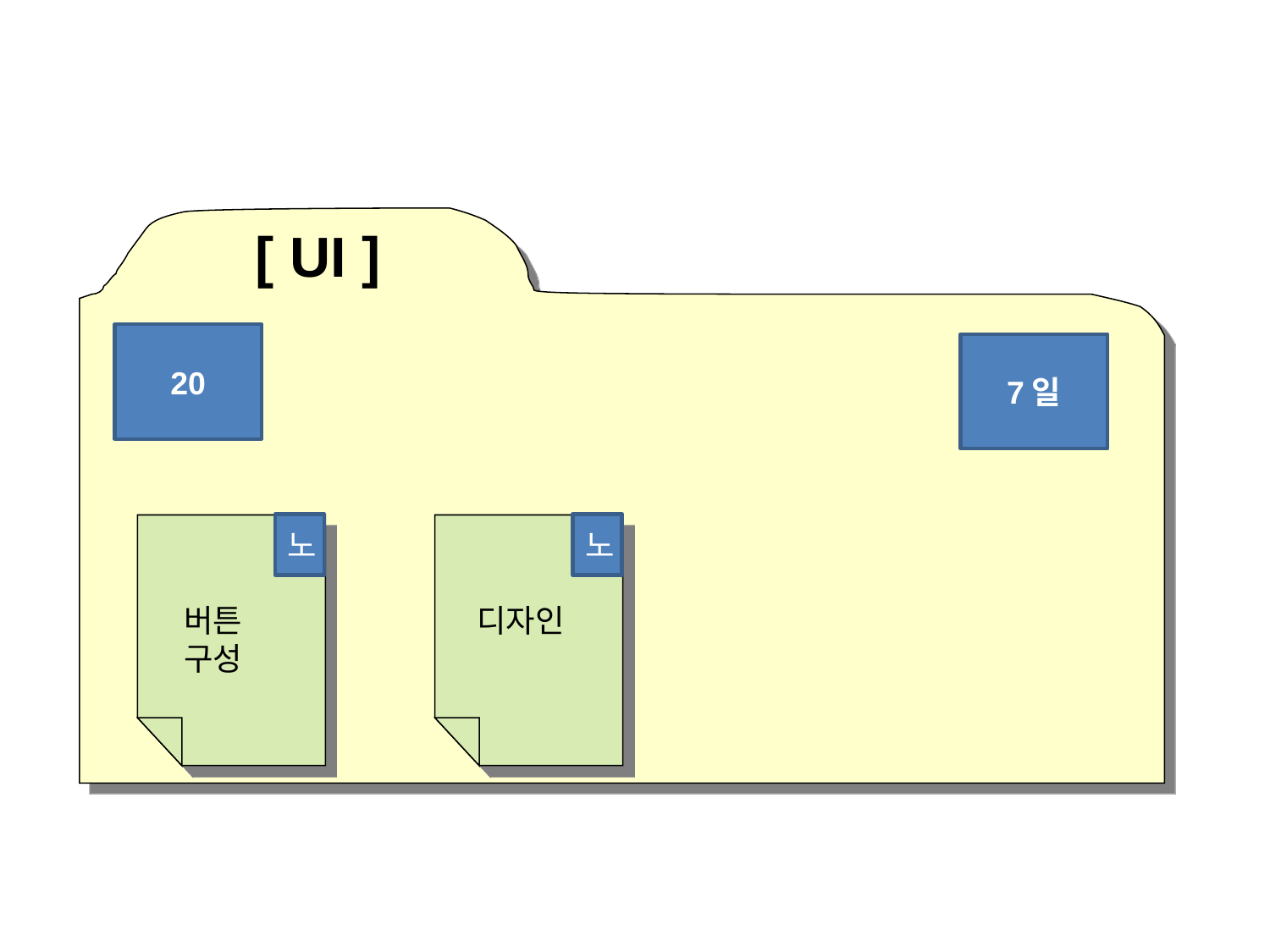

[ UI ]
20
7일

노

노
디자인
버튼 구성